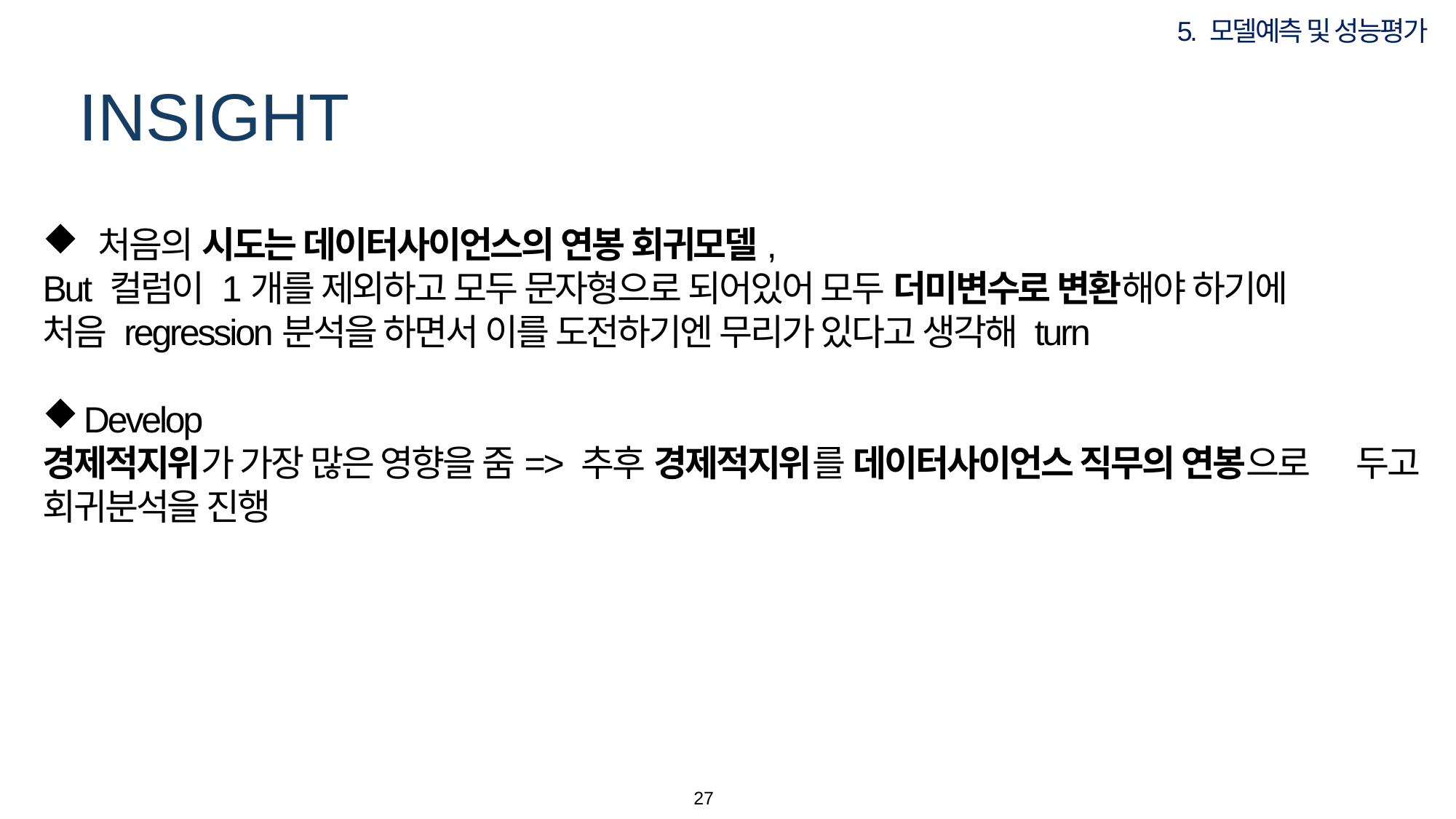

5. 모델예측 및 성능평가
# INSIGHT

 처음의 시도는 데이터사이언스의 연봉 회귀모델,
But 컬럼이 1개를 제외하고 모두 문자형으로 되어있어 모두 더미변수로 변환해야 하기에
처음 regression분석을 하면서 이를 도전하기엔 무리가 있다고 생각해 turn

Develop
경제적지위가 가장 많은 영향을 줌=> 추후 경제적지위를 데이터사이언스 직무의 연봉으로      두고 회귀분석을 진행

27